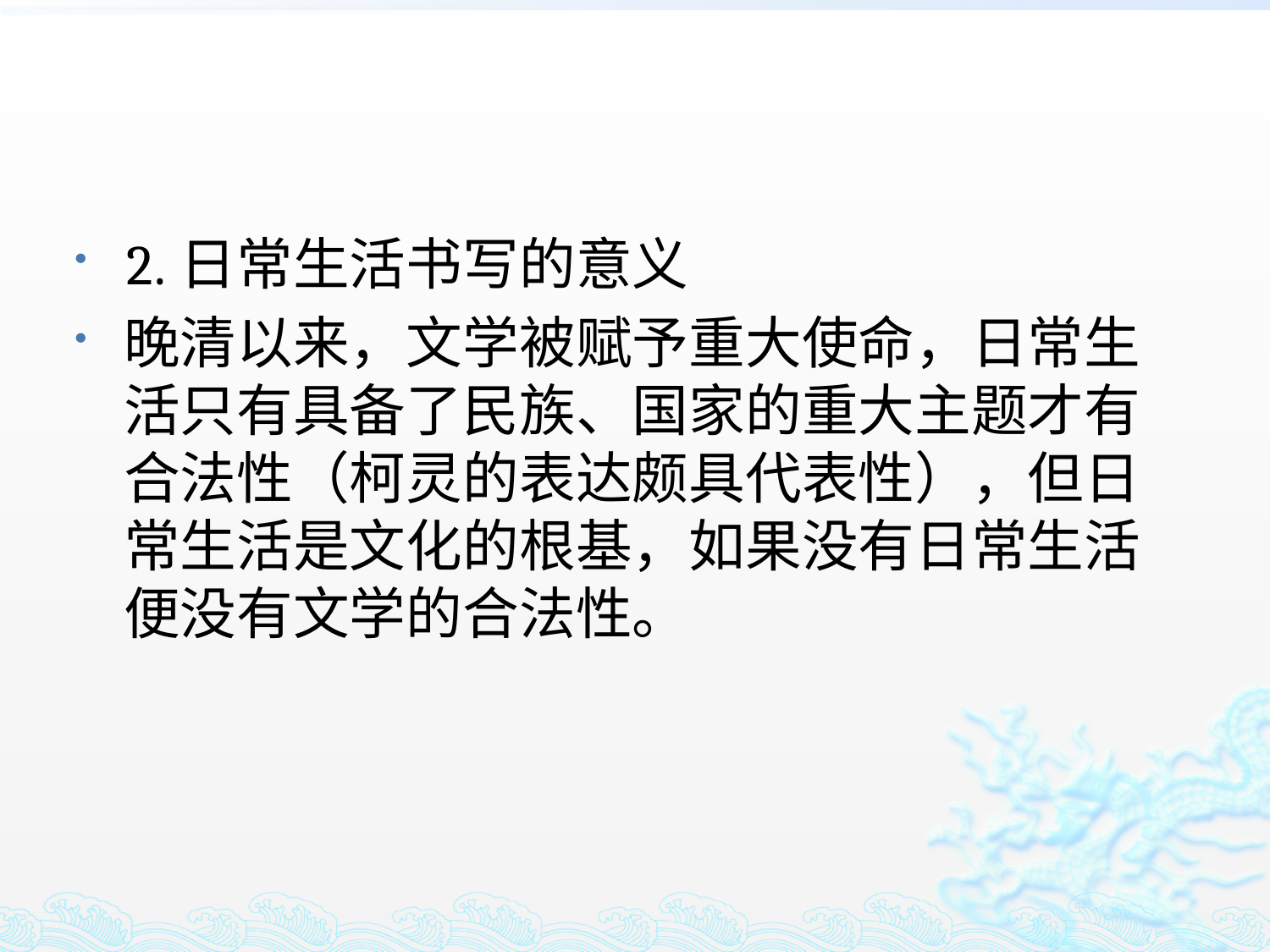

#
2.日常生活书写的意义
晚清以来，文学被赋予重大使命，日常生活只有具备了民族、国家的重大主题才有合法性（柯灵的表达颇具代表性），但日常生活是文化的根基，如果没有日常生活便没有文学的合法性。